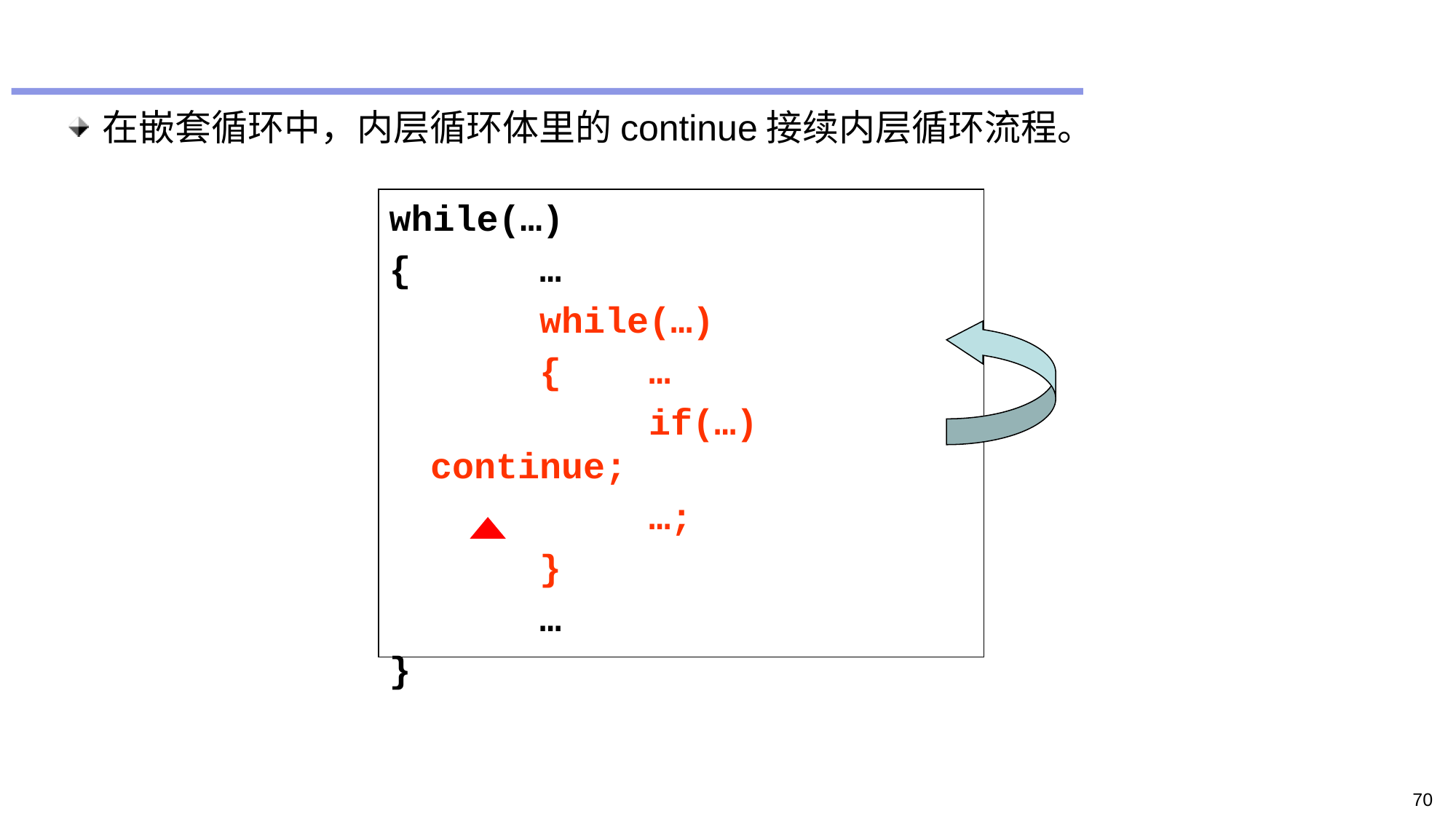

#
在嵌套循环中，内层循环体里的continue接续内层循环流程。

while(…)
{		…
		while(…)
		{	…
			if(…) continue;
			…;
		}
		…
}

70